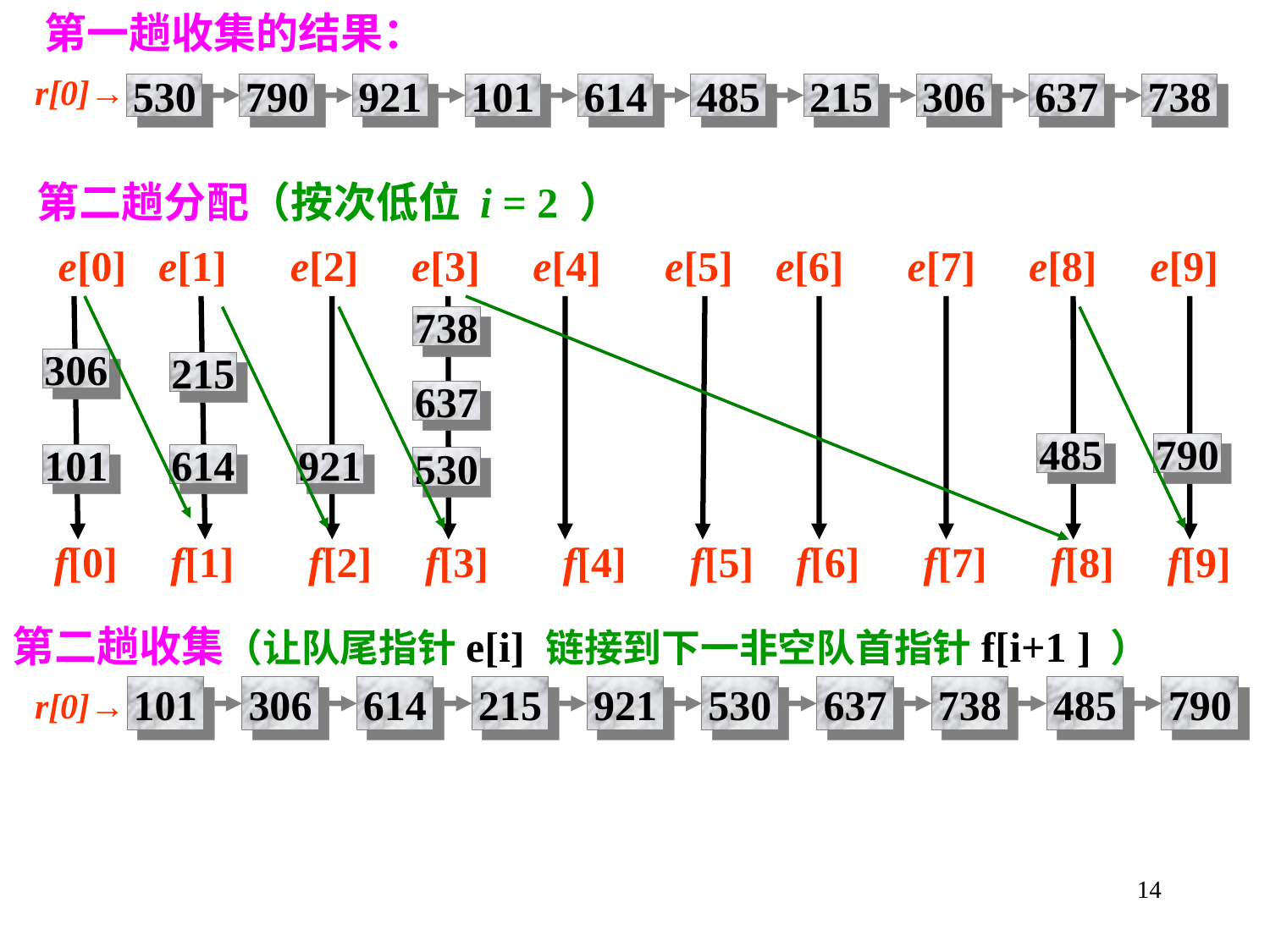

# 第一趟收集的结果：
r[0]→
530
790
921
101
614
485
215
306
637
738

第二趟分配（按次低位 i = 2 ）
e[0]   e[1]      e[2]     e[3]     e[4]      e[5]    e[6]      e[7]     e[8]     e[9]

738

306
215
637
485
790
101
614
921
530
f[0]     f[1]       f[2]     f[3]       f[4]      f[5]    f[6]      f[7]      f[8]     f[9]
第二趟收集（让队尾指针e[i] 链接到下一非空队首指针f[i+1 ] ）
r[0]→
101
306
614
215
921
530
637
738
485
790

14